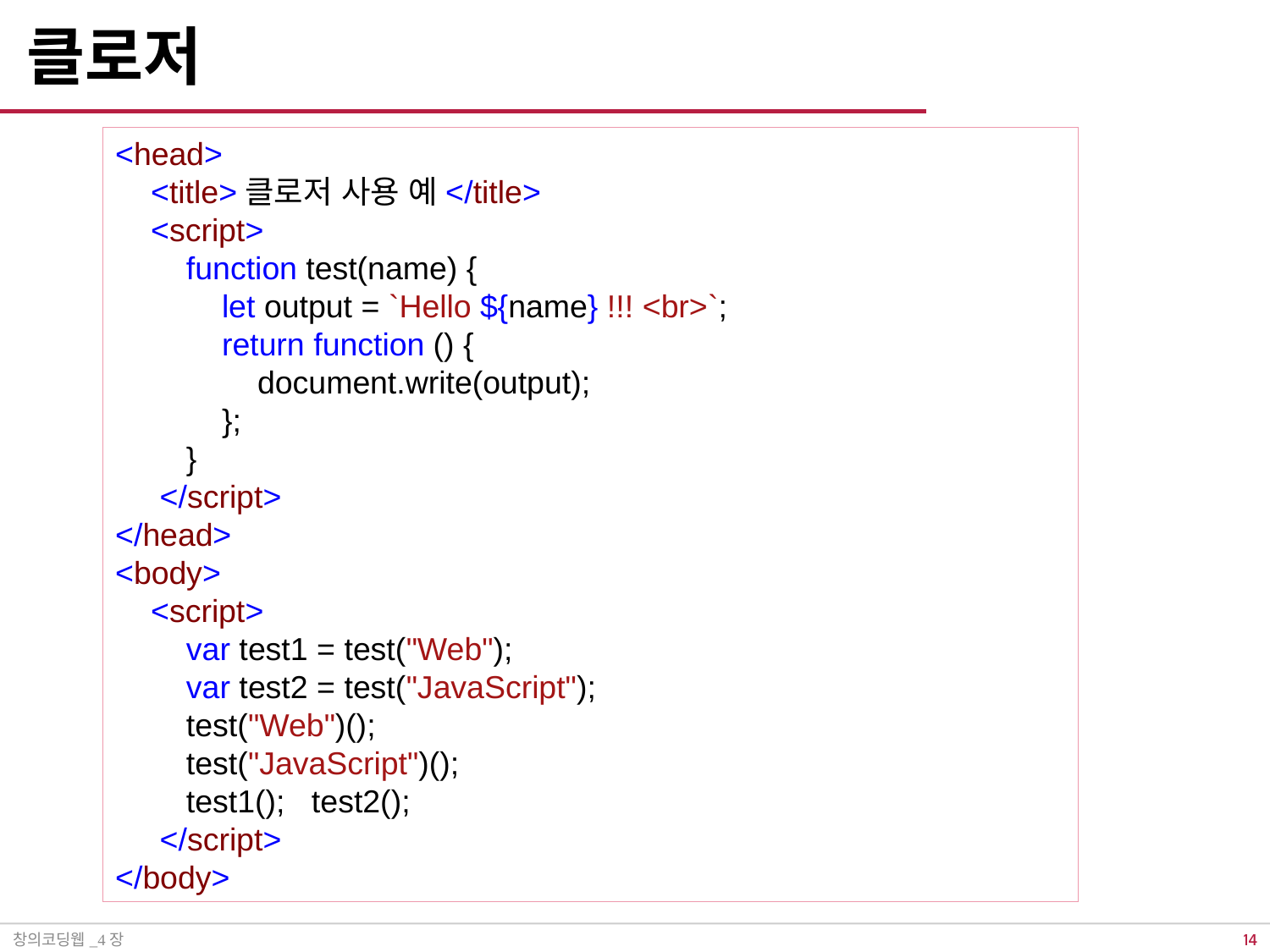

# 클로저
<head>
    <title>클로저 사용 예</title>
    <script>
        function test(name) {
            let output = `Hello ${name} !!! <br>`;
            return function () {
                document.write(output);
            };
        }
     </script>
</head>
<body>
    <script>
        var test1 = test("Web");
        var test2 = test("JavaScript");
        test("Web")();
        test("JavaScript")();
        test1();   test2();
     </script>
</body>
창의코딩웹_4장
14